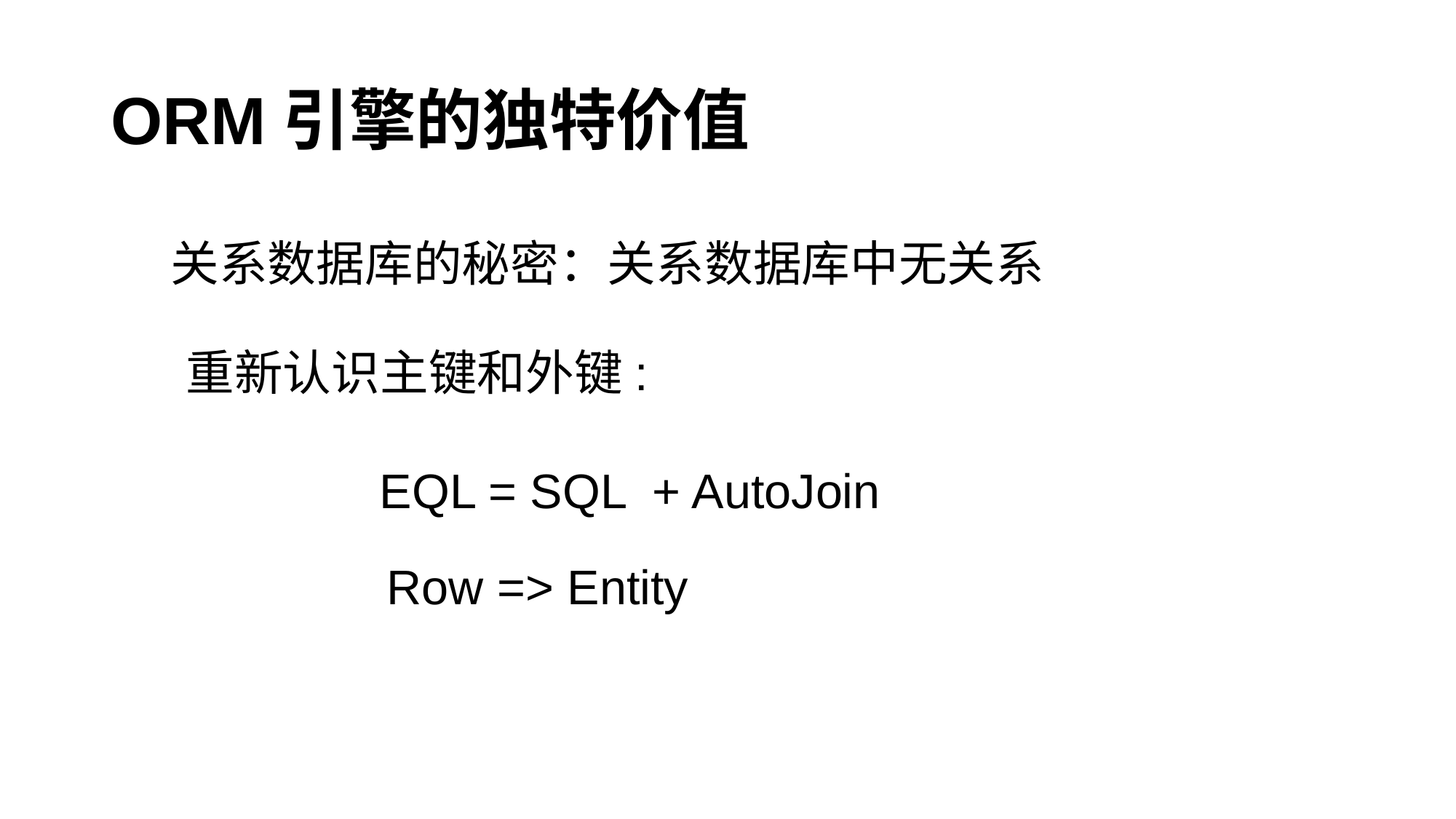

# ORM引擎的独特价值
关系数据库的秘密：关系数据库中无关系
重新认识主键和外键:
  EQL = SQL  + AutoJoin
Row => Entity